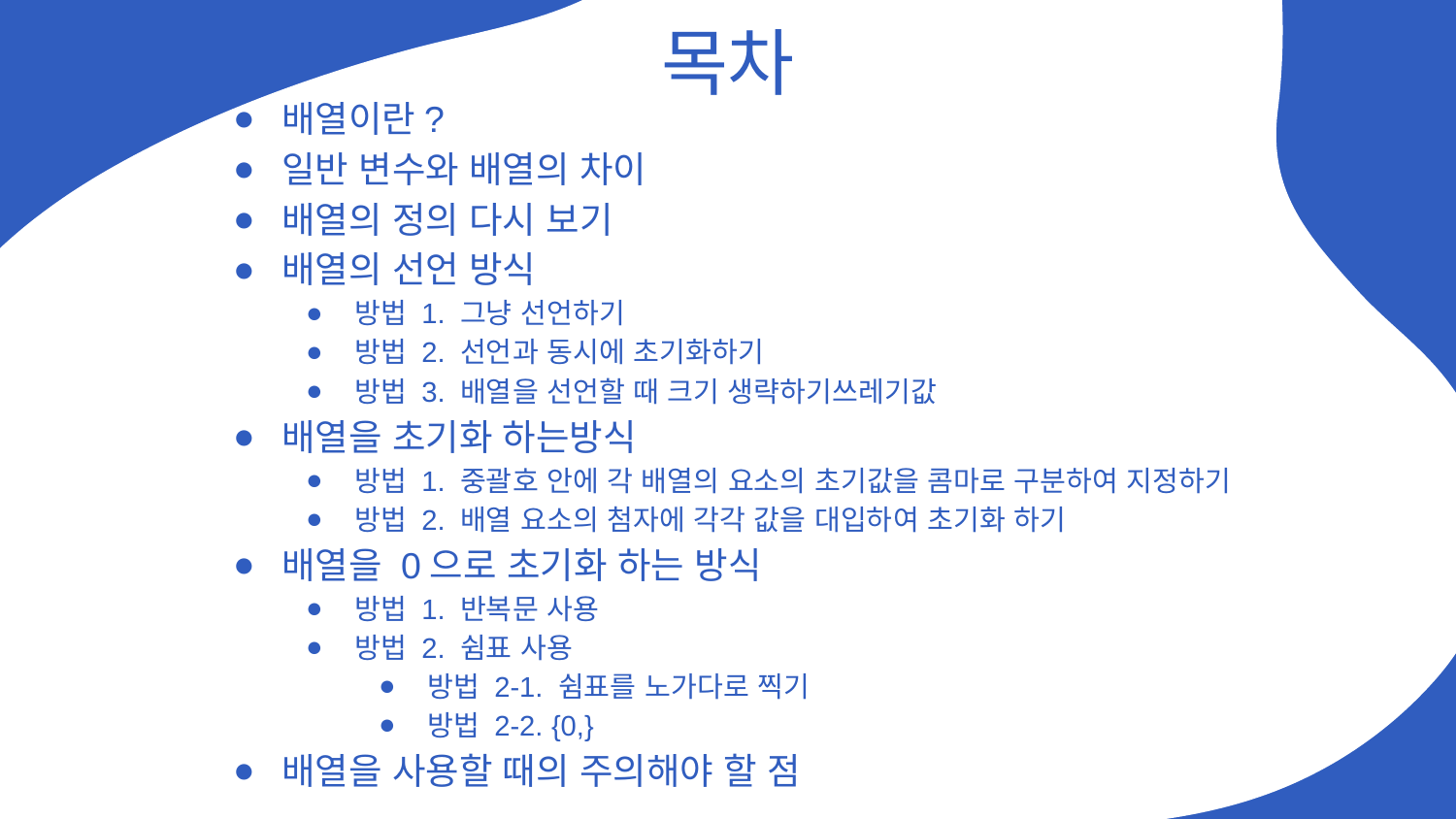

# 목차
배열이란?
일반 변수와 배열의 차이
배열의 정의 다시 보기
배열의 선언 방식
방법 1. 그냥 선언하기
방법 2. 선언과 동시에 초기화하기
방법 3. 배열을 선언할 때 크기 생략하기쓰레기값
배열을 초기화 하는방식
방법 1. 중괄호 안에 각 배열의 요소의 초기값을 콤마로 구분하여 지정하기
방법 2. 배열 요소의 첨자에 각각 값을 대입하여 초기화 하기
배열을 0으로 초기화 하는 방식
방법 1. 반복문 사용
방법 2. 쉼표 사용
방법 2-1. 쉼표를 노가다로 찍기
방법 2-2. {0,}
배열을 사용할 때의 주의해야 할 점